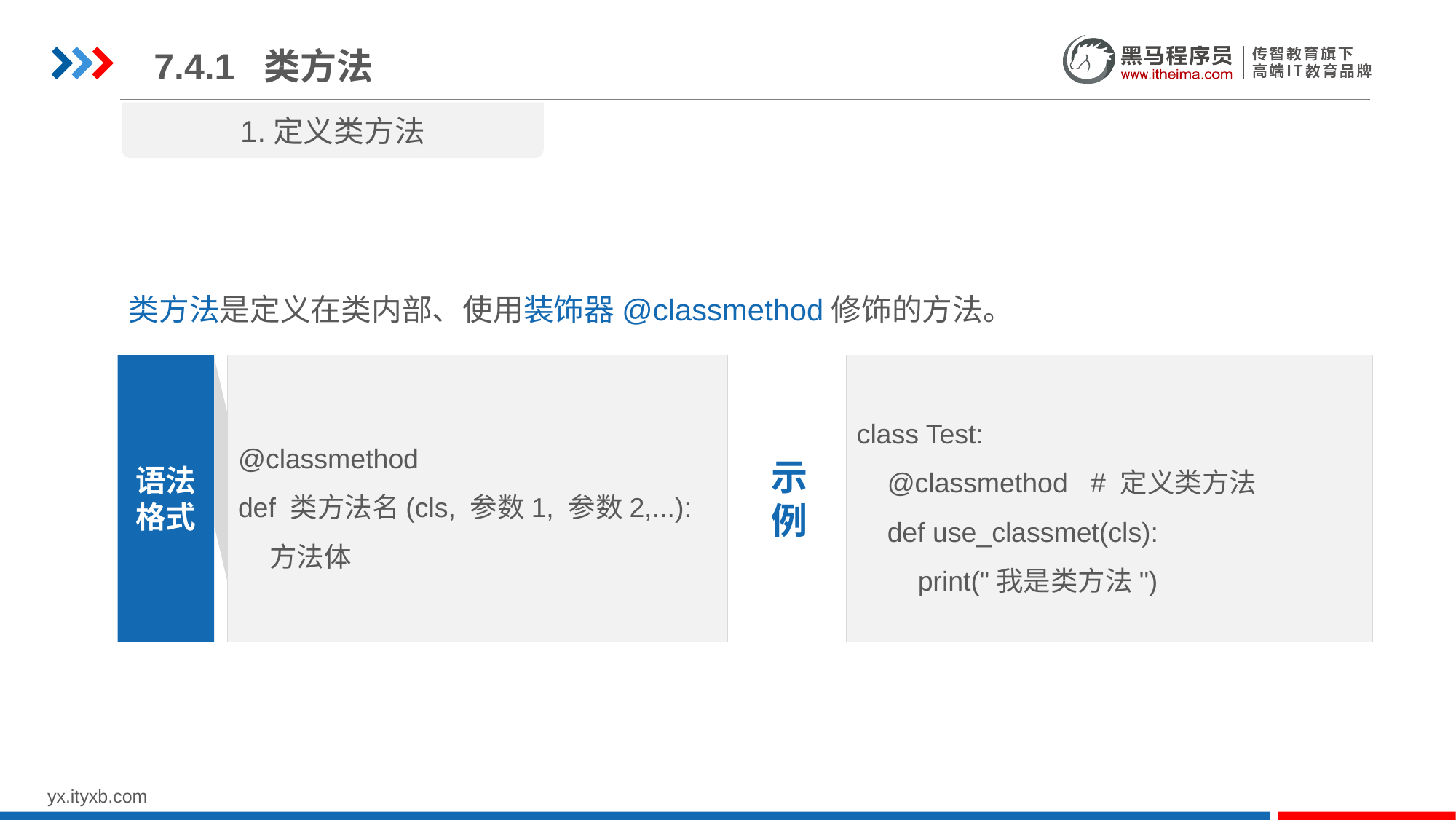

7.4.1  类方法

1.定义类方法
类方法是定义在类内部、使用装饰器@classmethod修饰的方法。

@classmethod
def 类方法名(cls, 参数1, 参数2,...):
    方法体

语法
格式
class Test:
    @classmethod   # 定义类方法
    def use_classmet(cls):
        print("我是类方法")
示
例